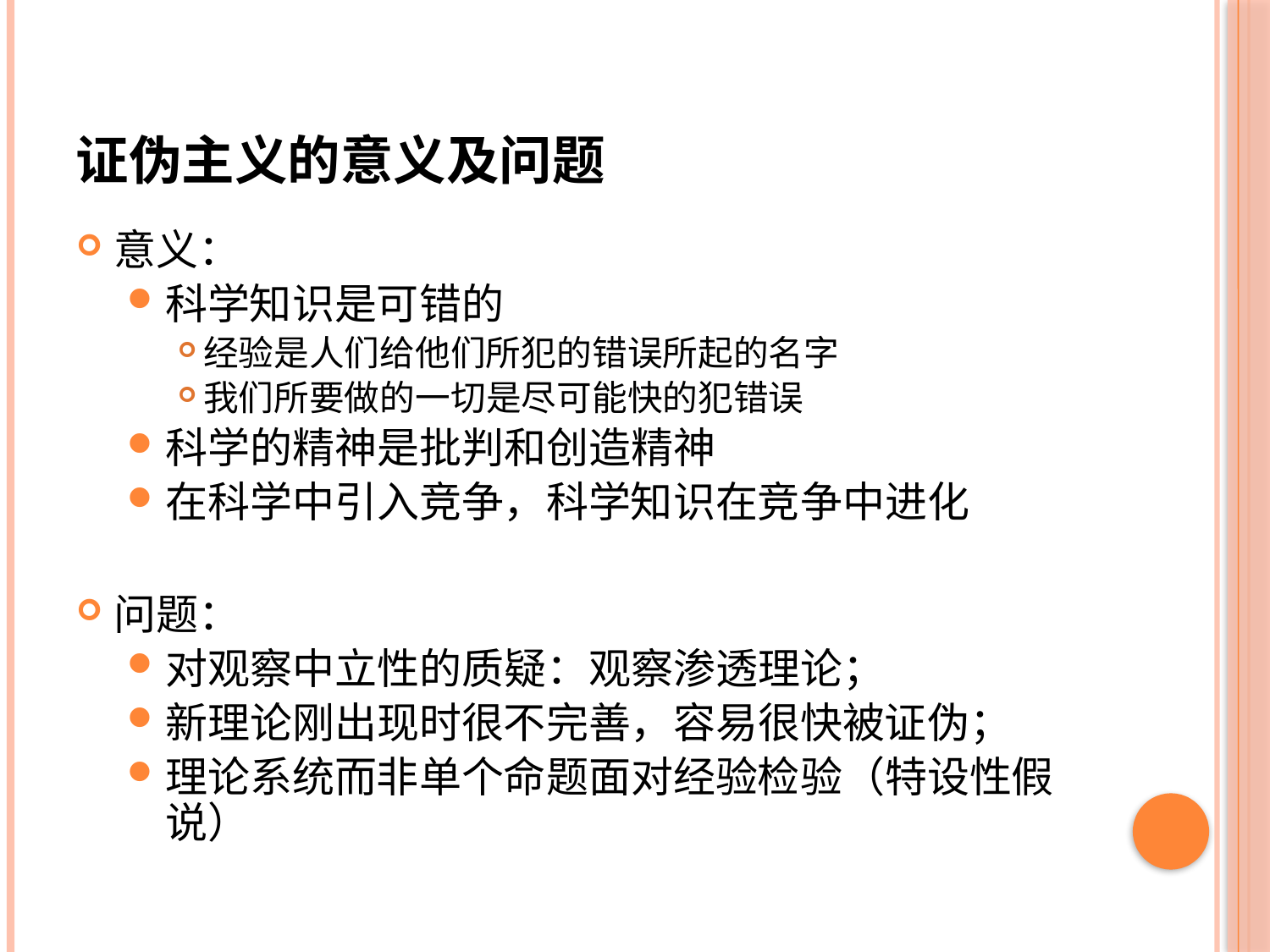

# 证伪主义的意义及问题
意义：
科学知识是可错的
经验是人们给他们所犯的错误所起的名字
我们所要做的一切是尽可能快的犯错误
科学的精神是批判和创造精神
在科学中引入竞争，科学知识在竞争中进化

问题：
对观察中立性的质疑：观察渗透理论；
新理论刚出现时很不完善，容易很快被证伪；
理论系统而非单个命题面对经验检验（特设性假说）